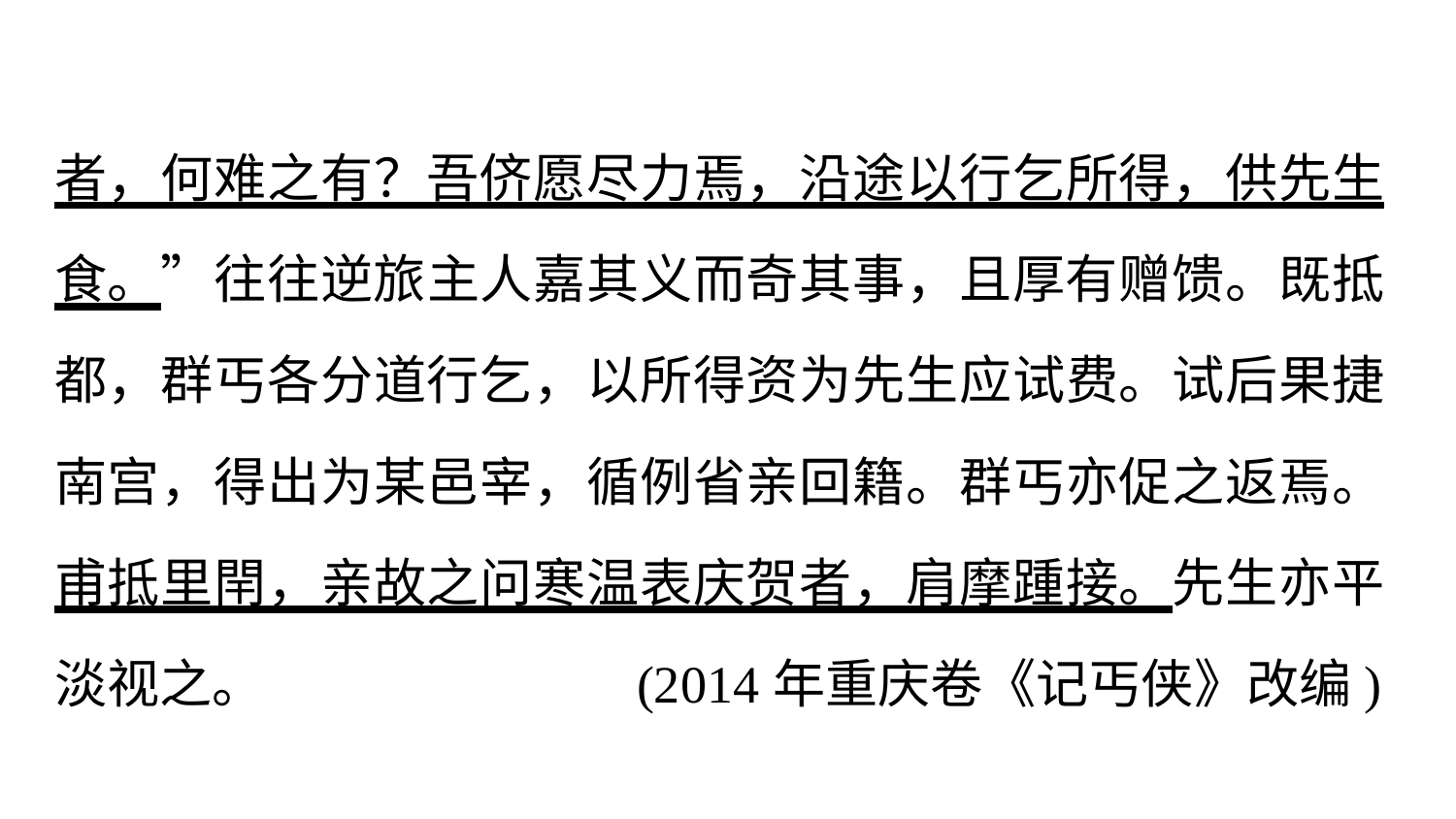

者，何难之有？吾侪愿尽力焉，沿途以行乞所得，供先生食。”往往逆旅主人嘉其义而奇其事，且厚有赠馈。既抵都，群丐各分道行乞，以所得资为先生应试费。试后果捷南宫，得出为某邑宰，循例省亲回籍。群丐亦促之返焉。甫抵里閈，亲故之问寒温表庆贺者，肩摩踵接。先生亦平淡视之。			(2014年重庆卷《记丐侠》改编)